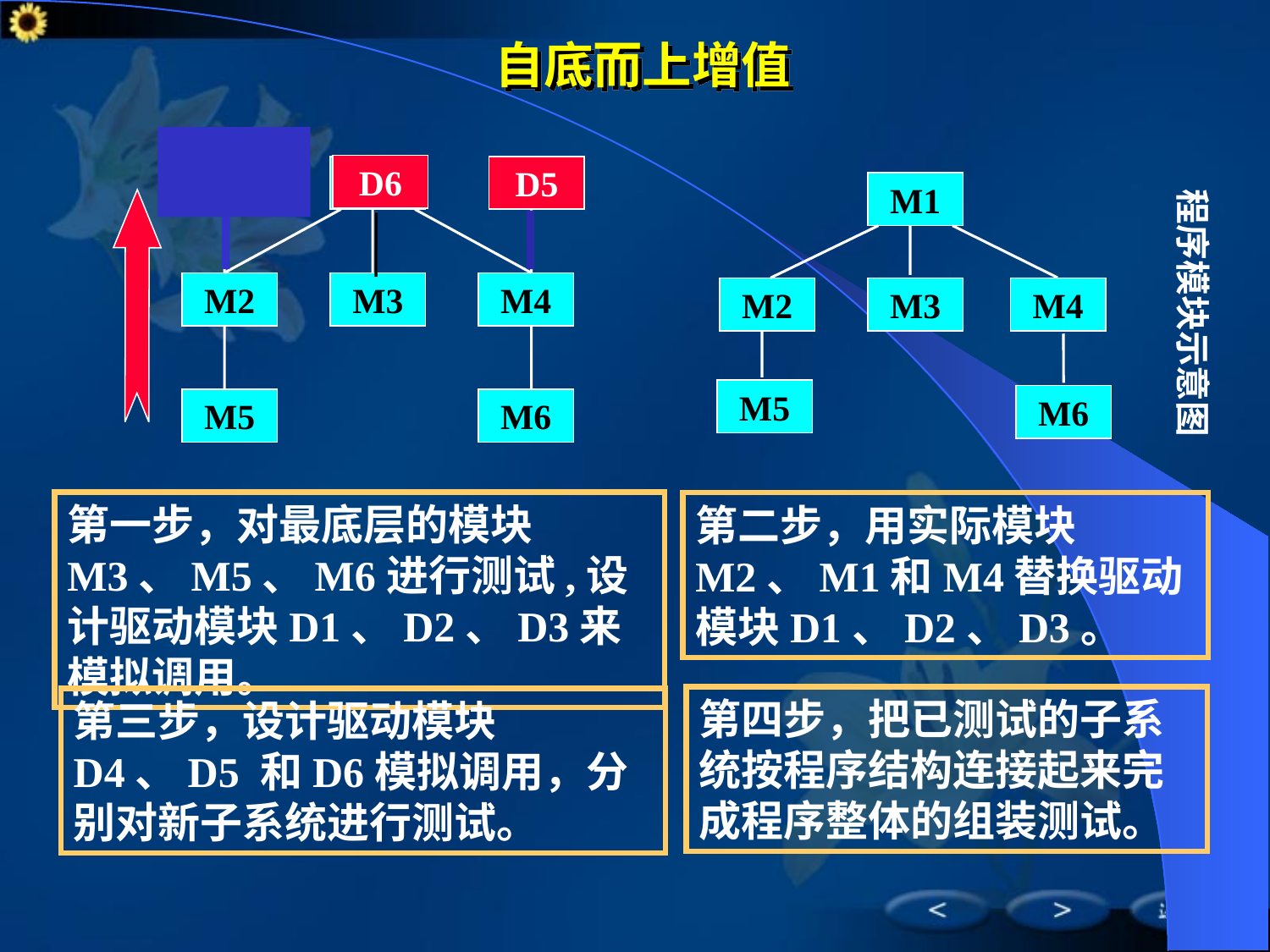

# 自底而上增值

D6
D4
D4
D4
D2
D2
D2
M1
D5
D5
D5
M1
程序模块示意图

D1
D1
D1
M2
M3
D3
D3
D3
M4
M2
M3
M4

M5
M6
M5
M6
第一步，对最底层的模块M3、M5、M6进行测试,设计驱动模块D1、D2、D3来模拟调用。
第二步，用实际模块M2、M1和M4替换驱动模块D1、D2、D3。
第四步，把已测试的子系统按程序结构连接起来完成程序整体的组装测试。
第三步，设计驱动模块D4、D5 和D6模拟调用，分别对新子系统进行测试。